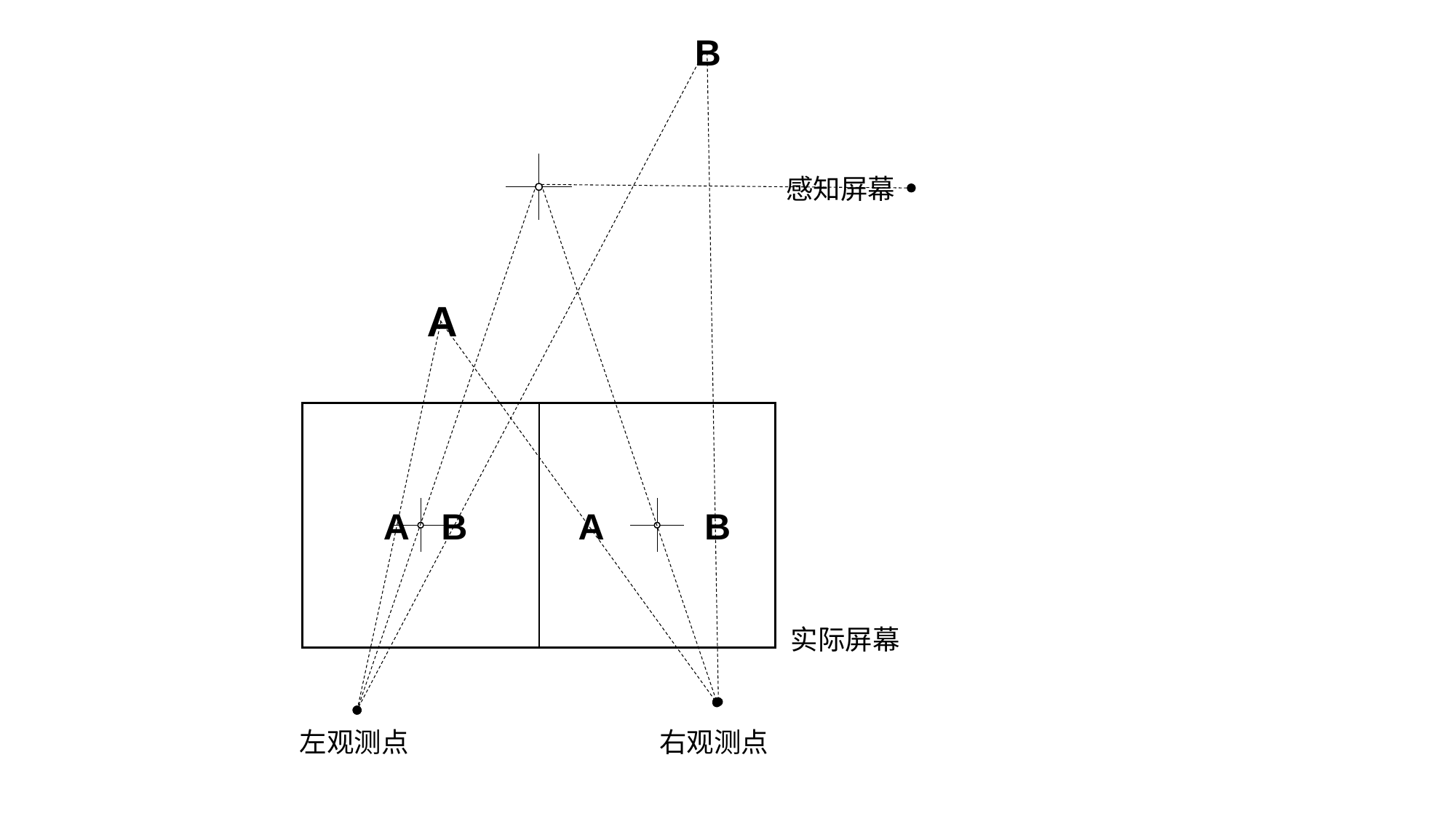

B

感知屏幕
A

A
B
A
B
实际屏幕
左观测点
右观测点